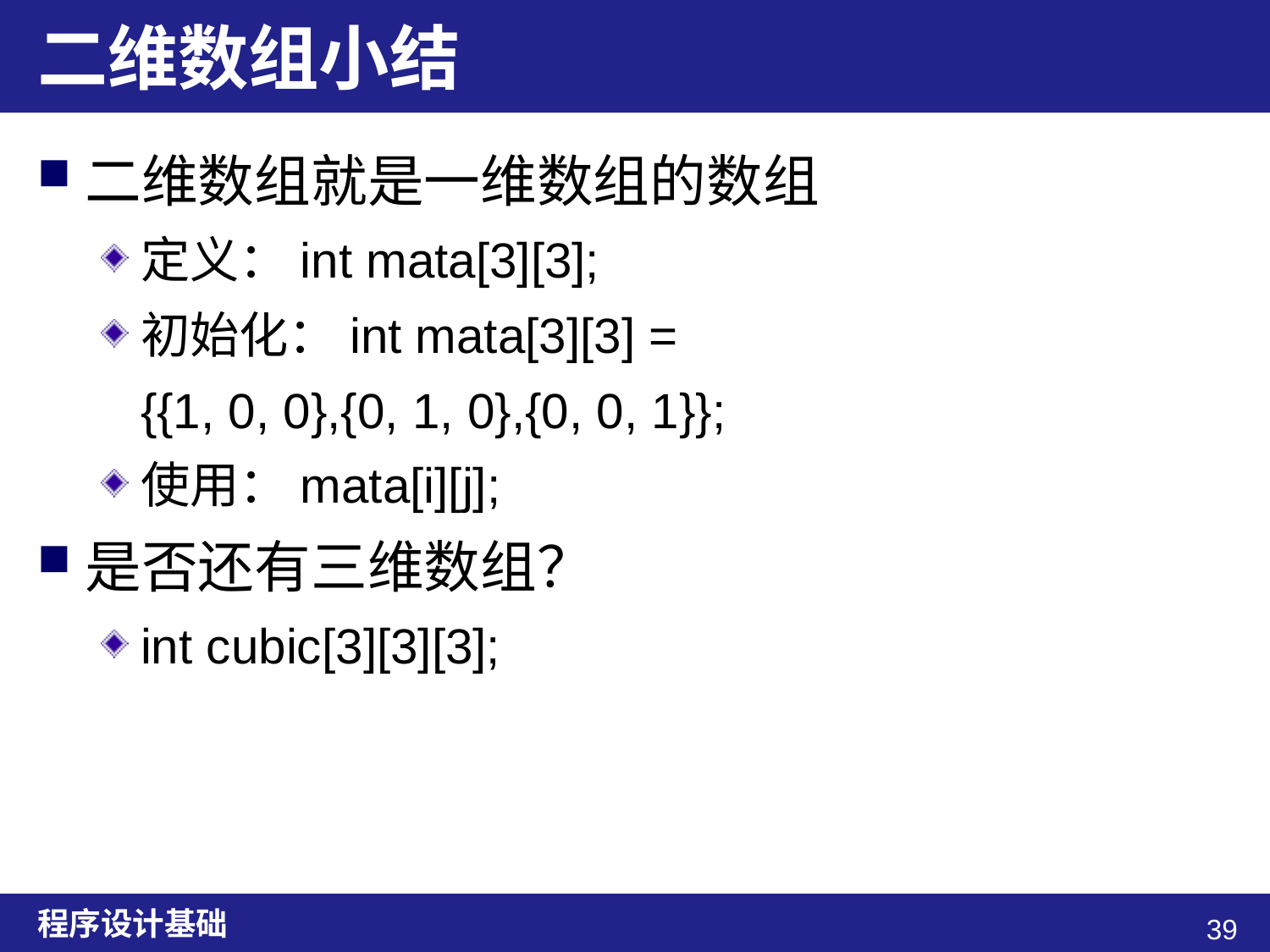

# 二维数组小结
二维数组就是一维数组的数组
定义：int mata[3][3];
初始化：int mata[3][3] =
	{{1, 0, 0},{0, 1, 0},{0, 0, 1}};
使用：mata[i][j];
是否还有三维数组？
int cubic[3][3][3];